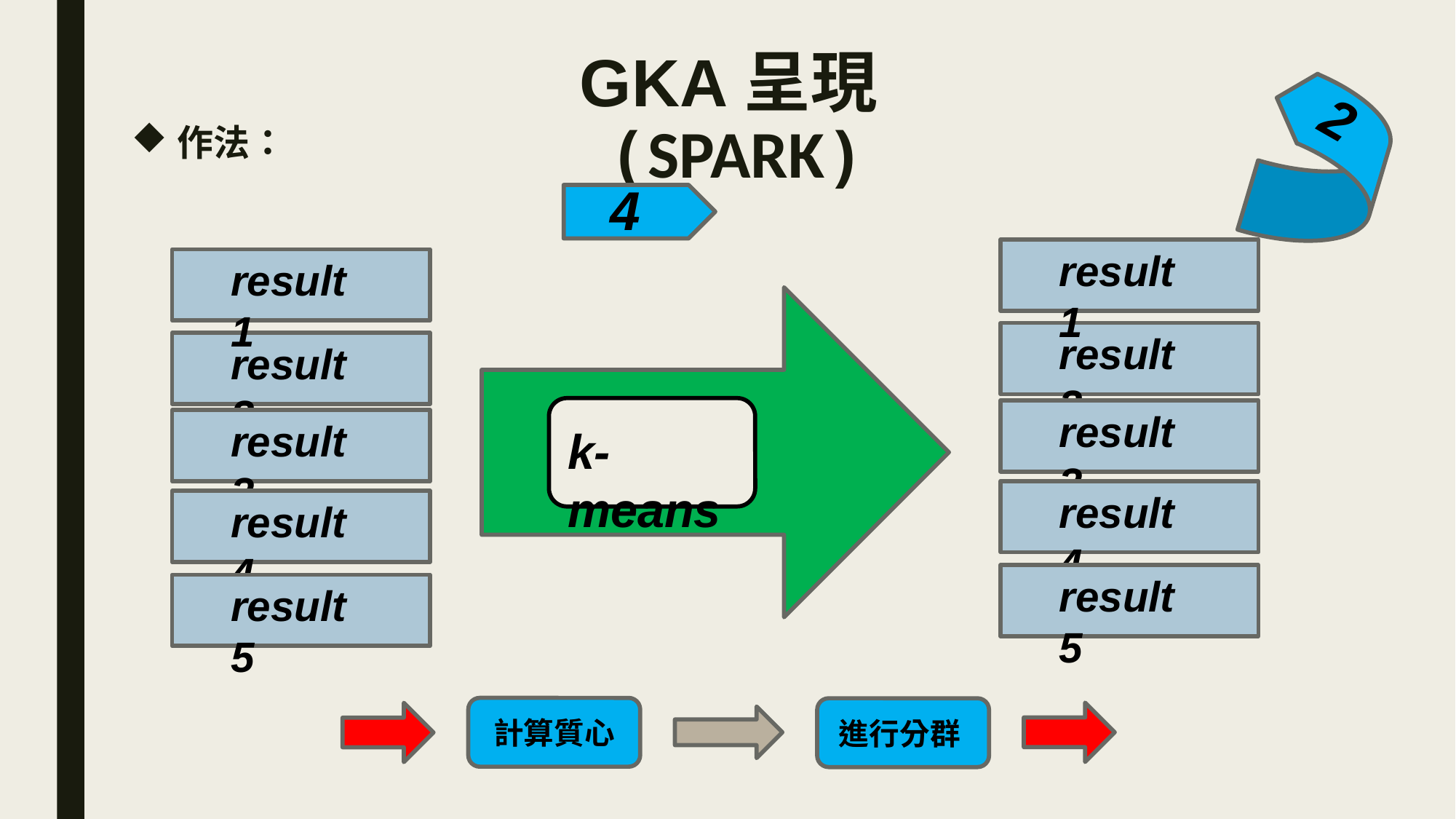

# GKA呈現(SPARK)

2
作法：

4

result 1

result 1

result 2

result 3

result 4

result 5

result 2

k-means
result 3

result 4

result 5

計算質心
進行分群